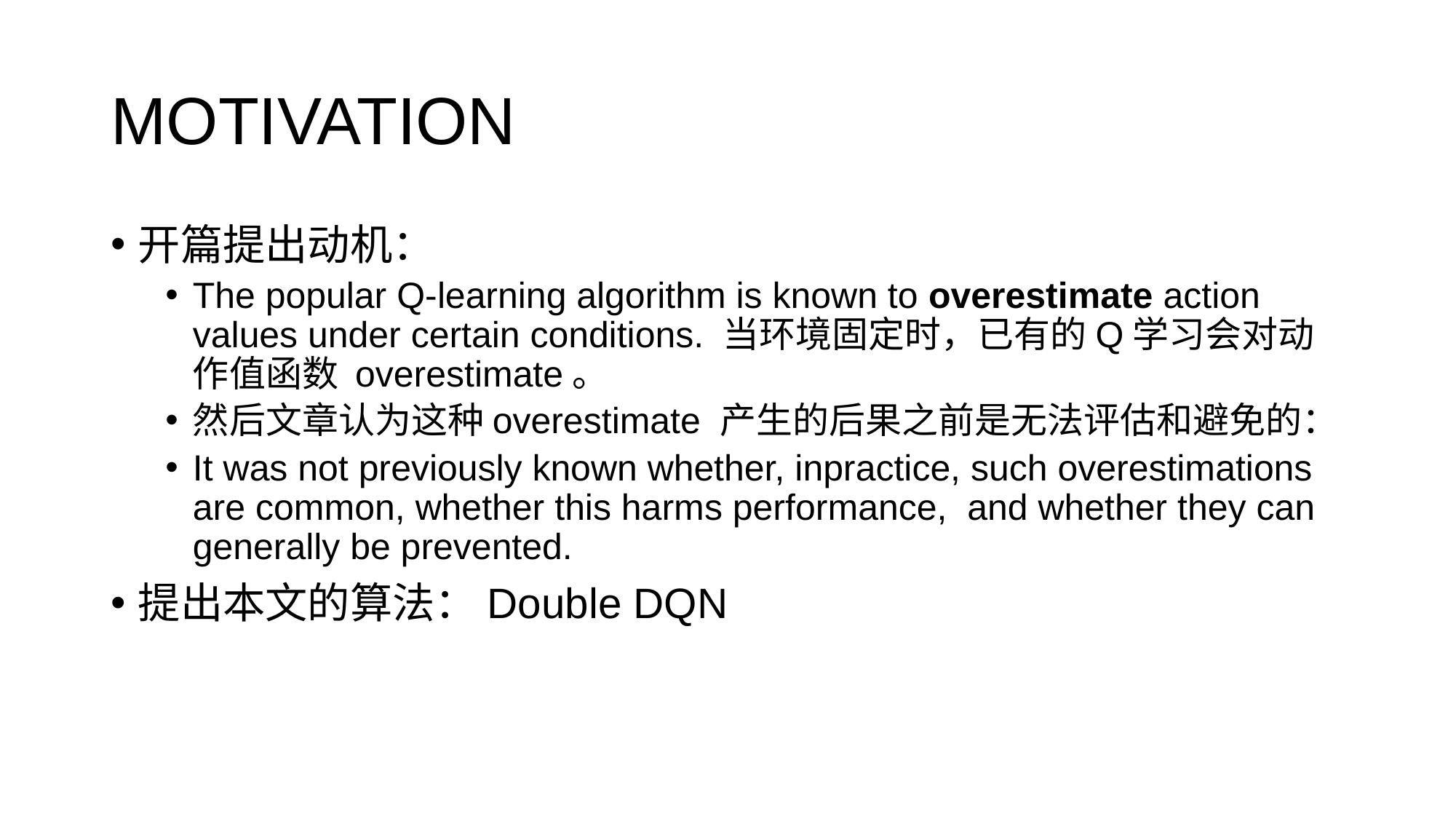

# MOTIVATION
开篇提出动机：
The popular Q-learning algorithm is known to overestimate action values under certain conditions. 当环境固定时，已有的Q学习会对动作值函数 overestimate。
然后文章认为这种overestimate 产生的后果之前是无法评估和避免的：
It was not previously known whether, inpractice, such overestimations are common, whether this harms performance,  and whether they can generally be prevented.
提出本文的算法：Double DQN